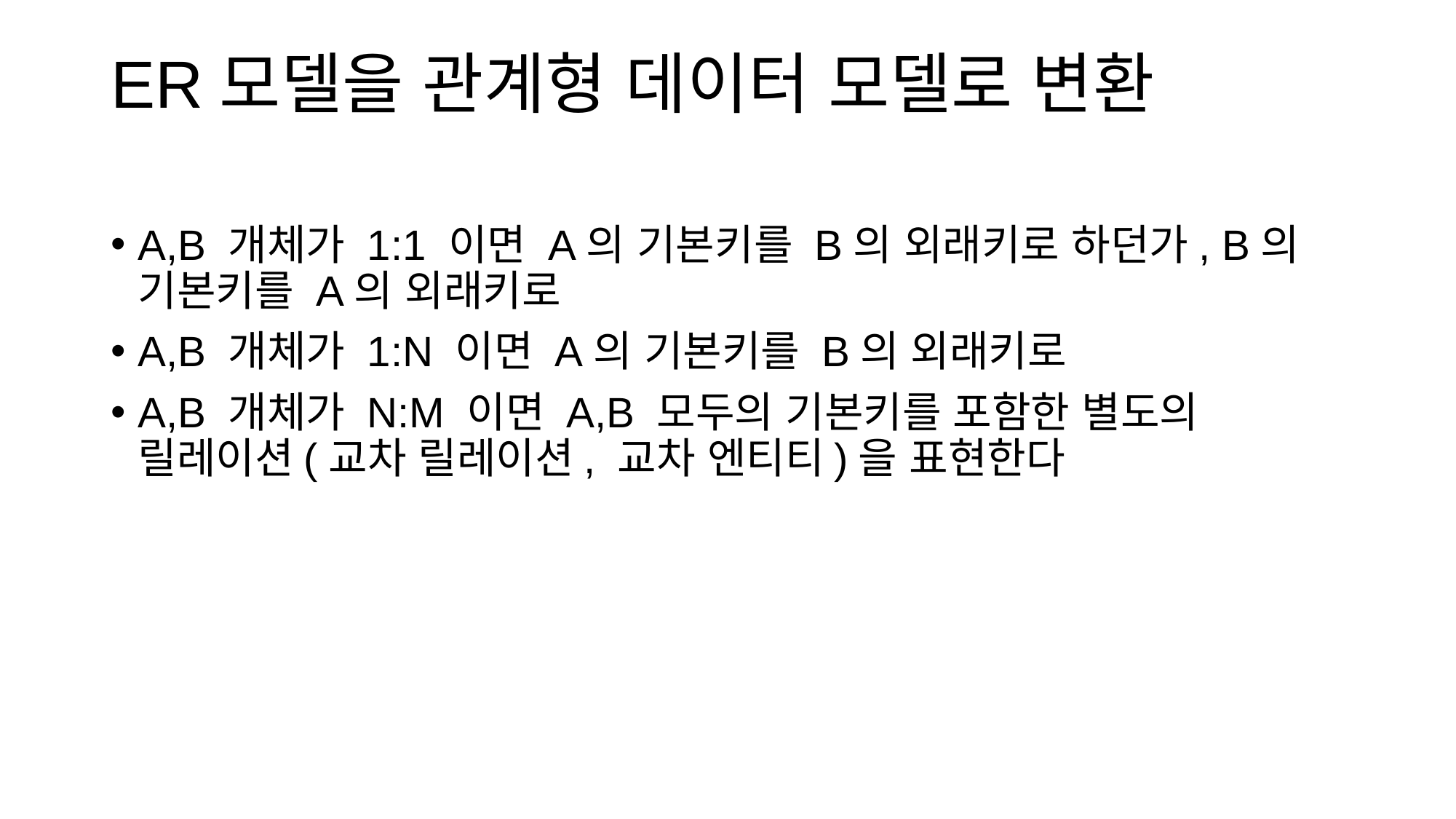

# ER모델을 관계형 데이터 모델로 변환

A,B 개체가 1:1 이면 A의 기본키를 B의 외래키로 하던가, B의 기본키를 A의 외래키로
A,B 개체가 1:N 이면 A의 기본키를 B의 외래키로
A,B 개체가 N:M 이면 A,B 모두의 기본키를 포함한 별도의 릴레이션(교차 릴레이션, 교차 엔티티)을 표현한다